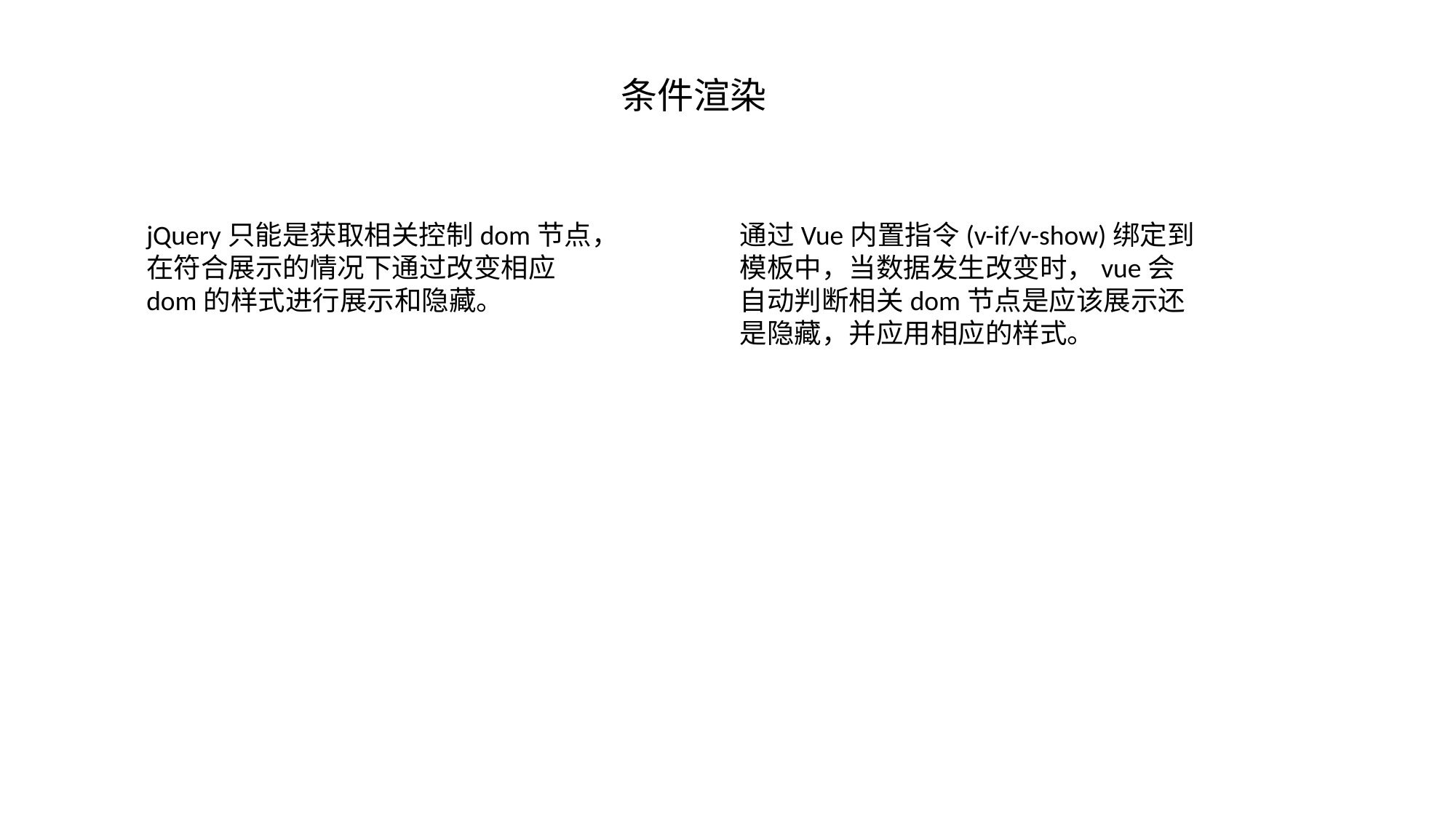

条件渲染
jQuery只能是获取相关控制dom节点，在符合展示的情况下通过改变相应dom的样式进行展示和隐藏。
通过Vue内置指令(v-if/v-show)绑定到模板中，当数据发生改变时，vue会自动判断相关dom节点是应该展示还是隐藏，并应用相应的样式。